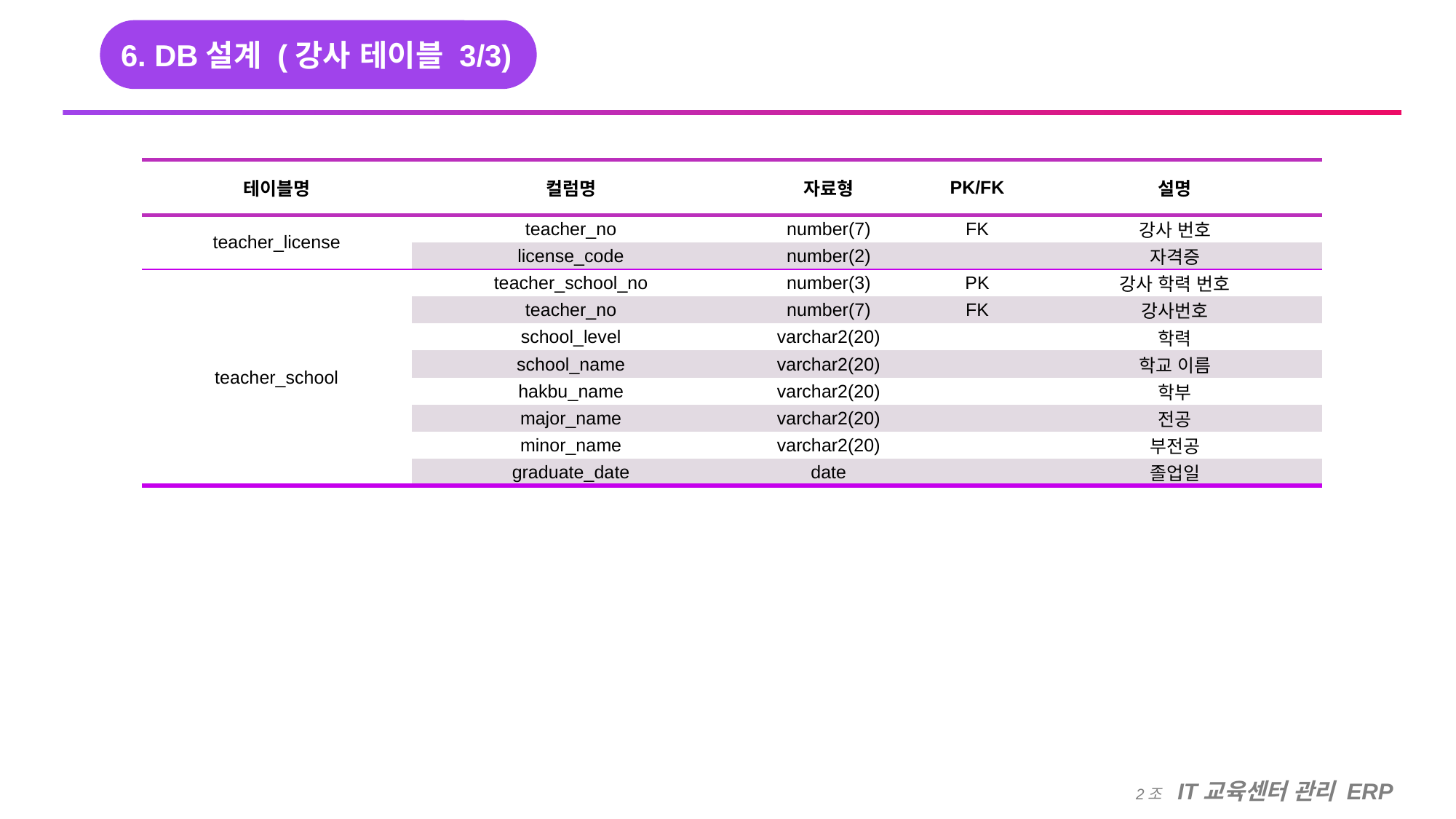

6. DB설계 (강사 테이블 3/3)

| 테이블명 | 컬럼명 | 자료형 | PK/FK | 설명 |
| --- | --- | --- | --- | --- |
| teacher\_license | teacher\_no | number(7) | FK | 강사 번호 |
|  | license\_code | number(2) |  | 자격증 |
| teacher\_school | teacher\_school\_no | number(3) | PK | 강사 학력 번호 |
|  | teacher\_no | number(7) | FK | 강사번호 |
|  | school\_level | varchar2(20) |  | 학력 |
|  | school\_name | varchar2(20) |  | 학교 이름 |
|  | hakbu\_name | varchar2(20) |  | 학부 |
|  | major\_name | varchar2(20) |  | 전공 |
|  | minor\_name | varchar2(20) |  | 부전공 |
|  | graduate\_date | date |  | 졸업일 |
2조 IT교육센터 관리 ERP